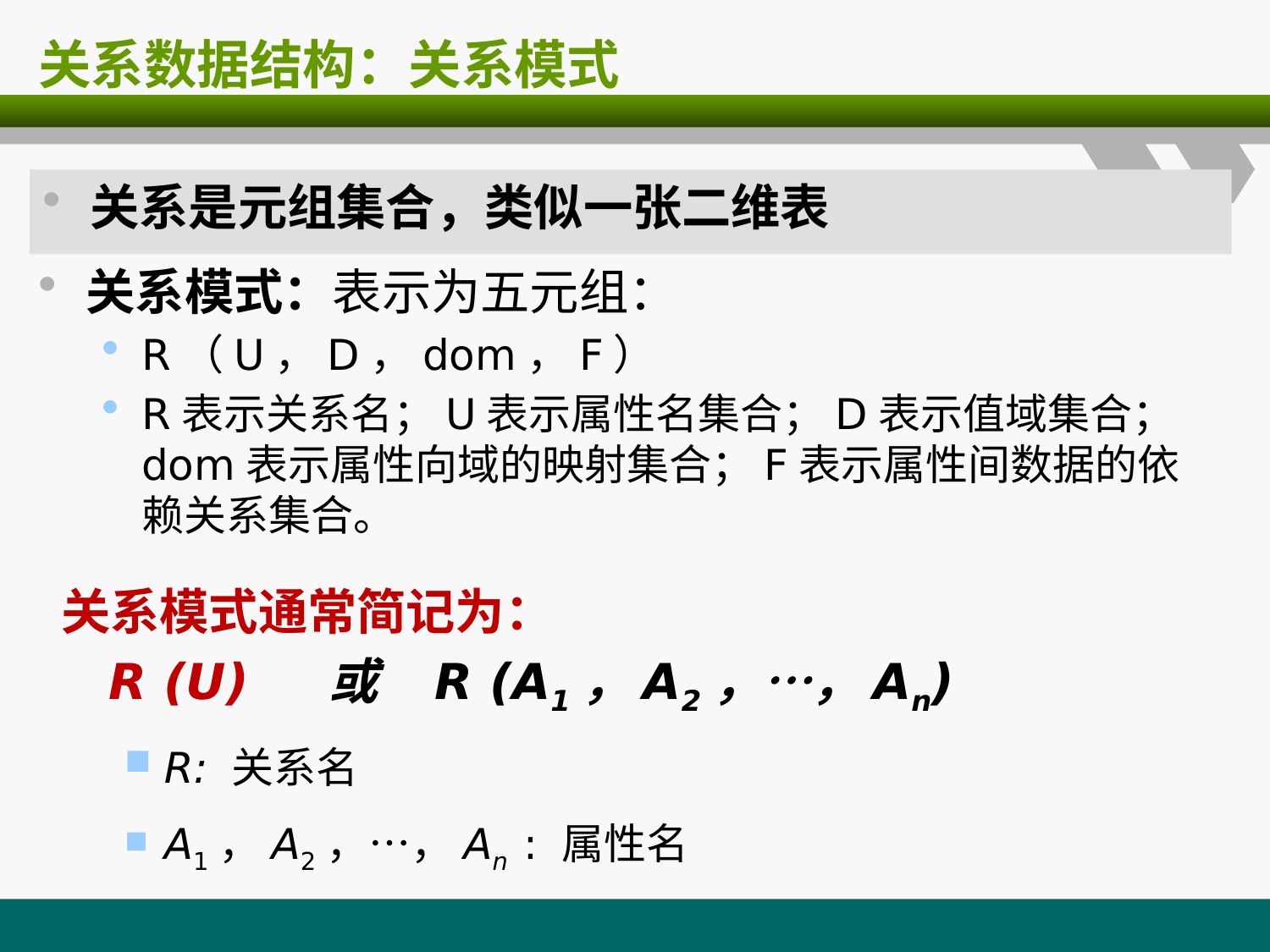

# 关系数据结构：关系模式
关系是元组集合，类似一张二维表
关系模式：表示为五元组：
R（U，D，dom，F）
R表示关系名；U表示属性名集合；D表示值域集合；dom表示属性向域的映射集合；F表示属性间数据的依赖关系集合。
关系模式通常简记为：
 	R (U)    或    R (A1，A2，…，An)
R: 关系名
A1，A2，…，An  : 属性名